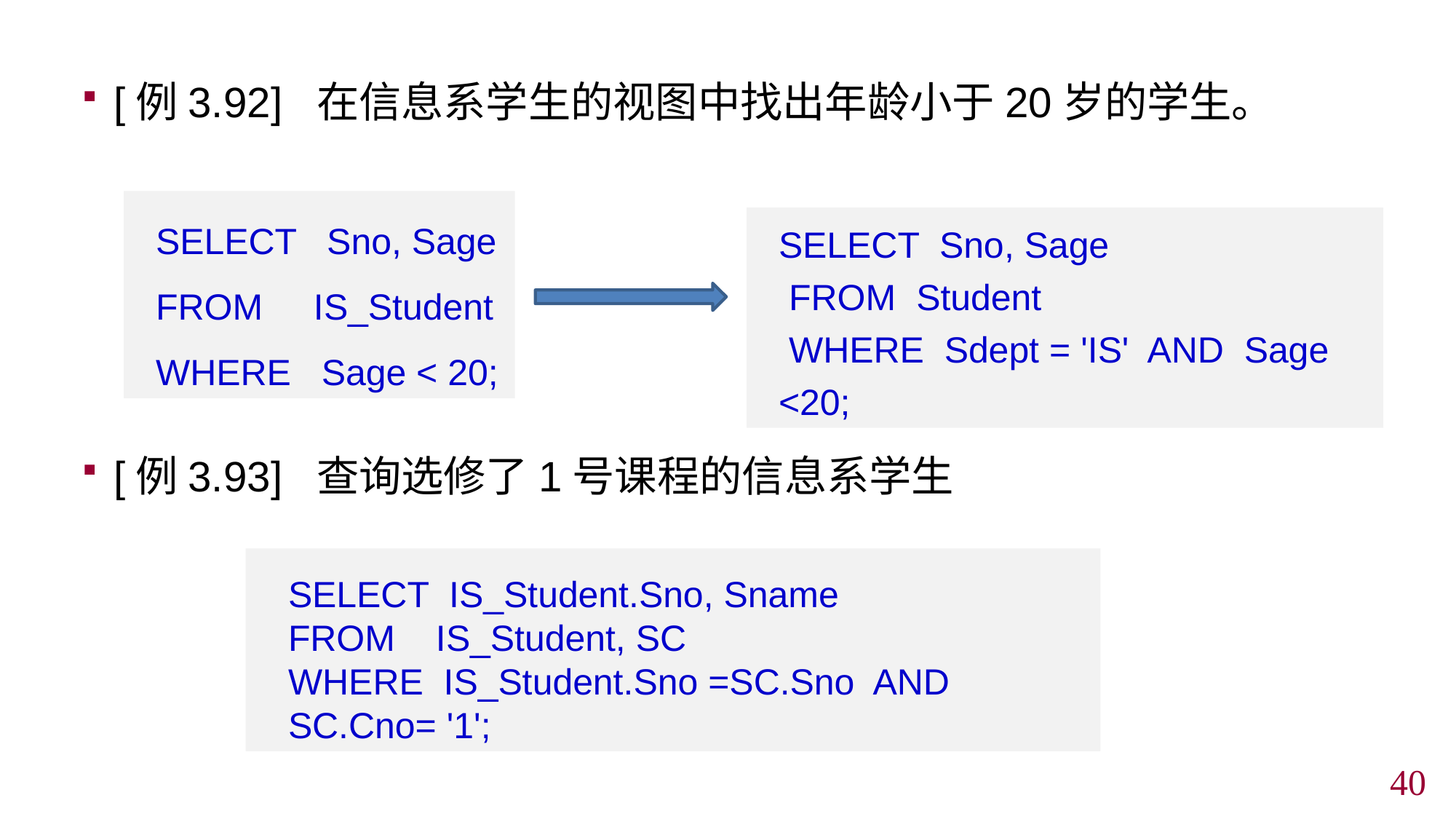

[例3.92]  在信息系学生的视图中找出年龄小于20岁的学生。

[例3.93]  查询选修了1号课程的信息系学生

SELECT   Sno, Sage
FROM     IS_Student
WHERE   Sage < 20;
SELECT  Sno, Sage
 FROM  Student
 WHERE  Sdept = 'IS'  AND  Sage <20;

SELECT  IS_Student.Sno, Sname
FROM    IS_Student, SC
WHERE  IS_Student.Sno =SC.Sno  AND SC.Cno= '1';
40